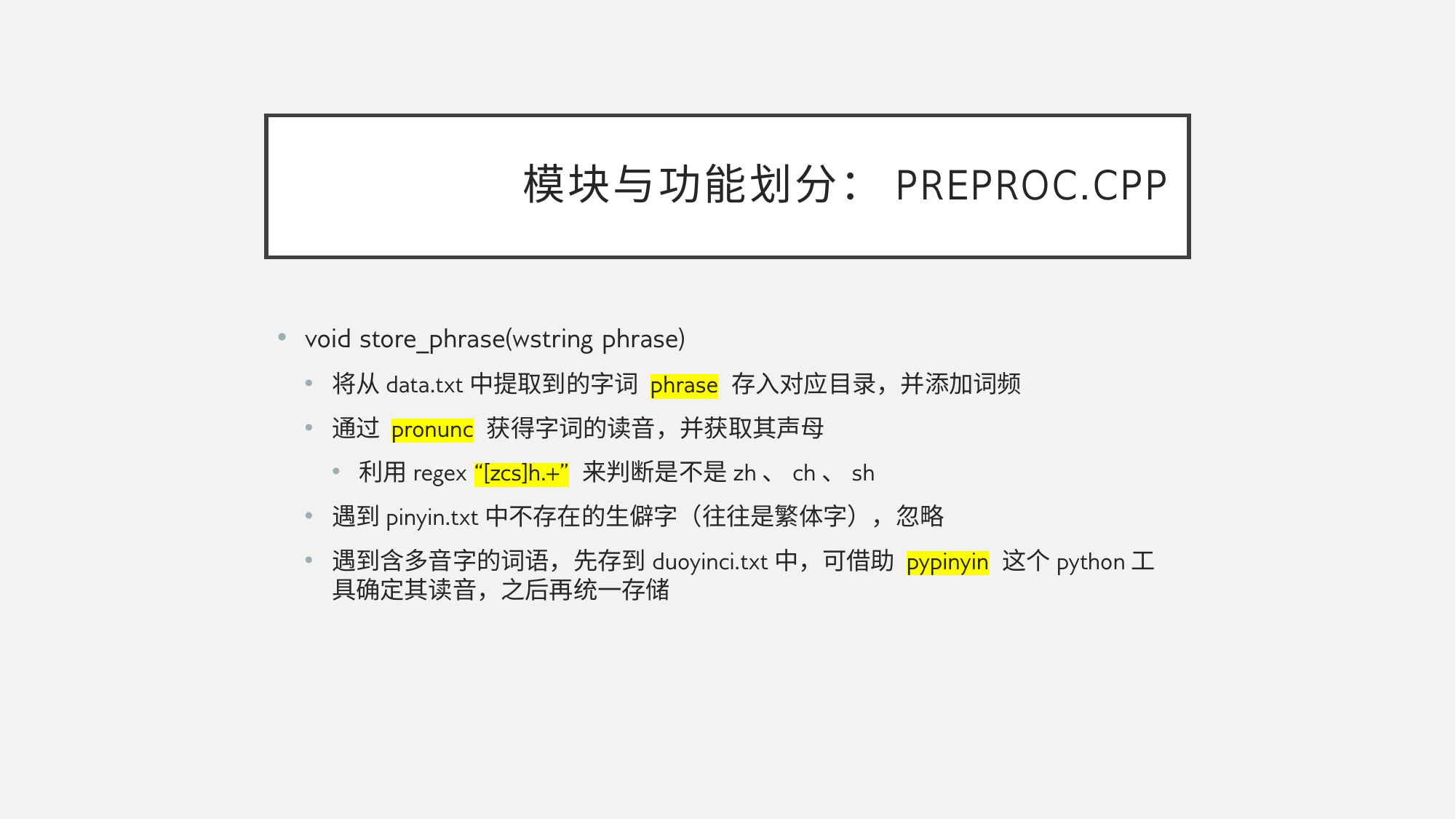

# 模块与功能划分：preproc.cpp
void store_phrase(wstring phrase)
将从data.txt中提取到的字词 phrase 存入对应目录，并添加词频
通过 pronunc 获得字词的读音，并获取其声母
利用regex “[zcs]h.+” 来判断是不是zh、ch、sh
遇到pinyin.txt中不存在的生僻字（往往是繁体字），忽略
遇到含多音字的词语，先存到duoyinci.txt中，可借助 pypinyin 这个python工具确定其读音，之后再统一存储